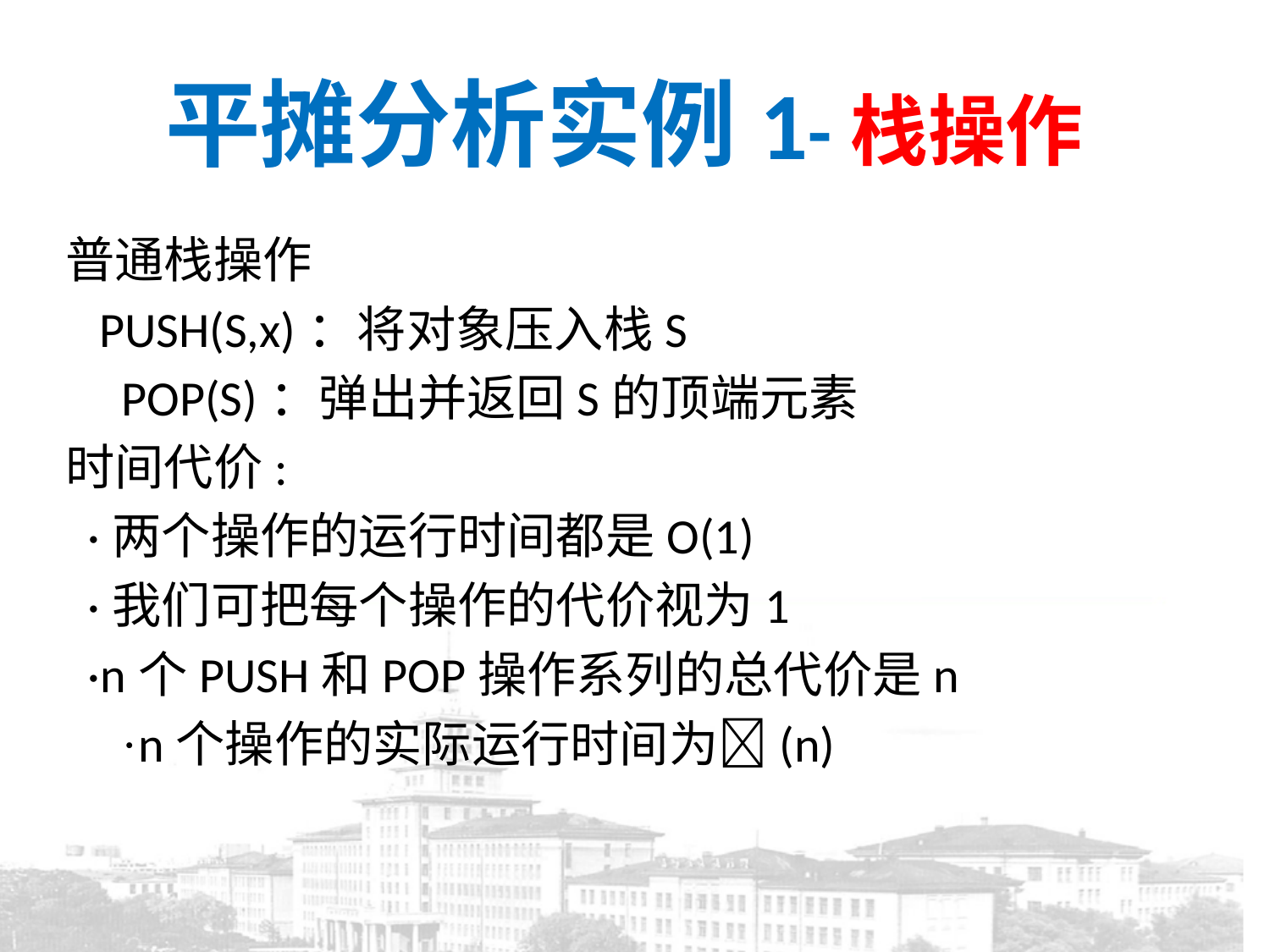

# 平摊分析实例1-栈操作
普通栈操作
   PUSH(S,x)：将对象压入栈S
     POP(S)：弹出并返回S的顶端元素
时间代价:
  ·两个操作的运行时间都是O(1)
  ·我们可把每个操作的代价视为1
  ·n个PUSH和POP操作系列的总代价是n
     ·n个操作的实际运行时间为θ(n)